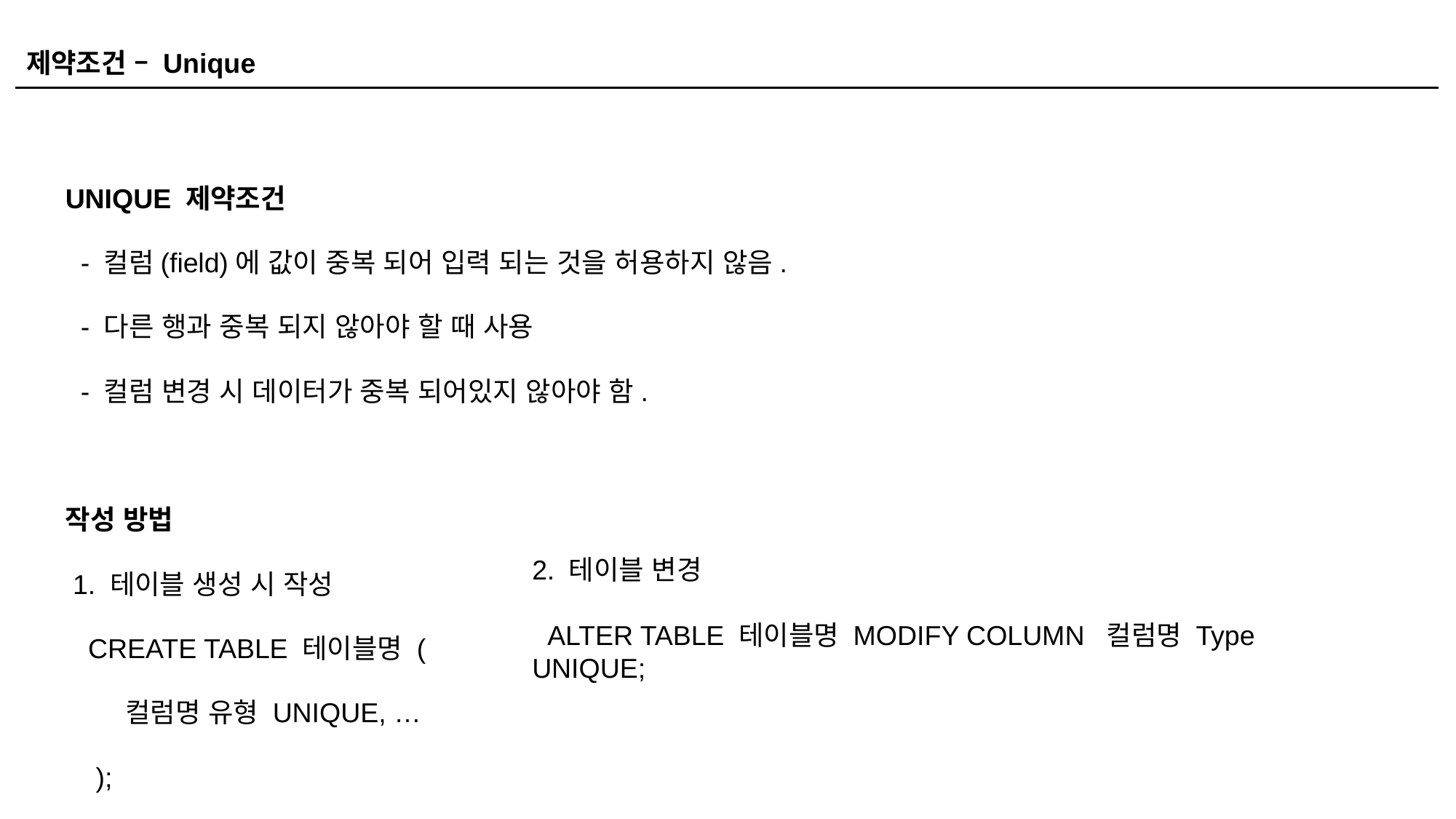

제약조건 – Unique
UNIQUE 제약조건
  - 컬럼(field)에 값이 중복 되어 입력 되는 것을 허용하지 않음.
  - 다른 행과 중복 되지 않아야 할 때 사용
  - 컬럼 변경 시 데이터가 중복 되어있지 않아야 함.

작성 방법
 1. 테이블 생성 시 작성
   CREATE TABLE 테이블명 (
       컬럼명 유형 UNIQUE, …
    );

2. 테이블 변경

  ALTER TABLE 테이블명 MODIFY COLUMN  컬럼명 Type UNIQUE;